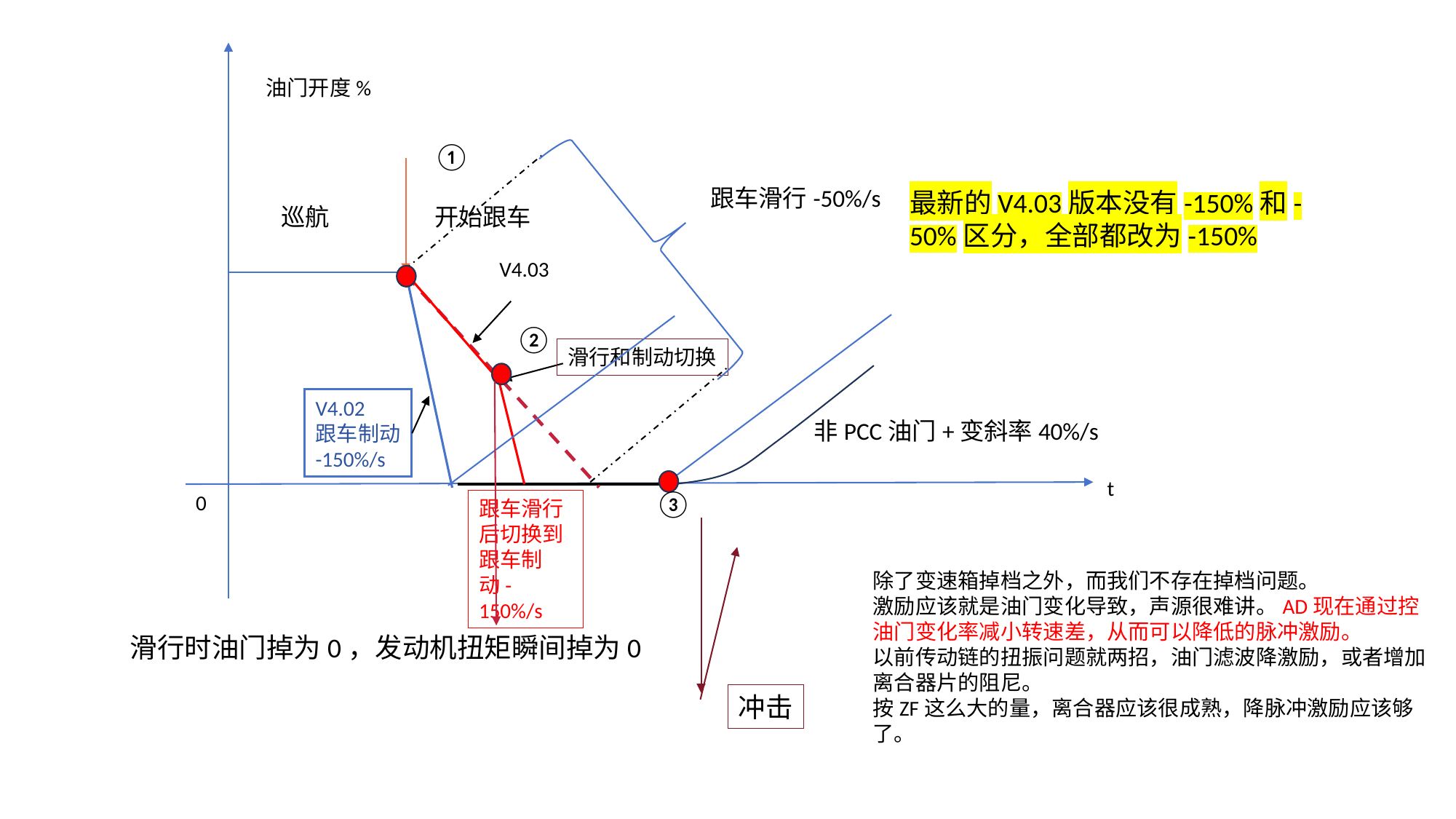

油门开度%
开始跟车
V4.03
滑行和制动切换
V4.02
跟车制动
-150%/s
t
0
跟车滑行后切换到跟车制动-150%/s

跟车滑行-50%/s
巡航

非PCC油门+变斜率40%/s

最新的V4.03版本没有-150%和-50%区分，全部都改为-150%

除了变速箱掉档之外，而我们不存在掉档问题。
激励应该就是油门变化导致，声源很难讲。AD现在通过控油门变化率减小转速差，从而可以降低的脉冲激励。
以前传动链的扭振问题就两招，油门滤波降激励，或者增加离合器片的阻尼。
按ZF这么大的量，离合器应该很成熟，降脉冲激励应该够了。
滑行时油门掉为0，发动机扭矩瞬间掉为0
冲击